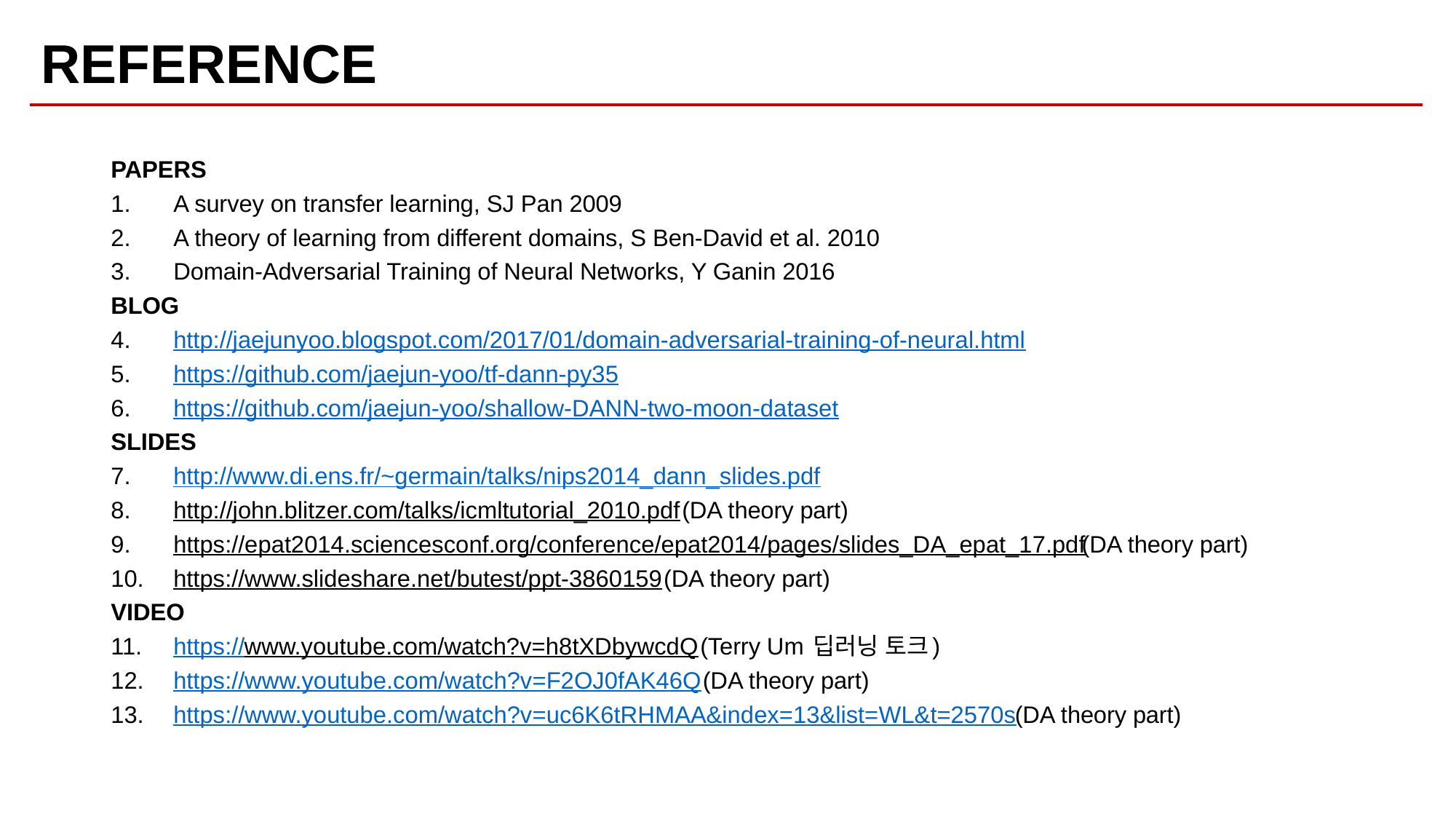

# REFERENCE
PAPERS
A survey on transfer learning, SJ Pan 2009
A theory of learning from different domains, S Ben-David et al. 2010
Domain-Adversarial Training of Neural Networks, Y Ganin 2016
BLOG
http://jaejunyoo.blogspot.com/2017/01/domain-adversarial-training-of-neural.html
https://github.com/jaejun-yoo/tf-dann-py35
https://github.com/jaejun-yoo/shallow-DANN-two-moon-dataset
SLIDES
http://www.di.ens.fr/~germain/talks/nips2014_dann_slides.pdf
http://john.blitzer.com/talks/icmltutorial_2010.pdf (DA theory part)
https://epat2014.sciencesconf.org/conference/epat2014/pages/slides_DA_epat_17.pdf (DA theory part)
https://www.slideshare.net/butest/ppt-3860159 (DA theory part)
VIDEO
https://www.youtube.com/watch?v=h8tXDbywcdQ (Terry Um 딥러닝 토크)
https://www.youtube.com/watch?v=F2OJ0fAK46Q (DA theory part)
https://www.youtube.com/watch?v=uc6K6tRHMAA&index=13&list=WL&t=2570s (DA theory part)